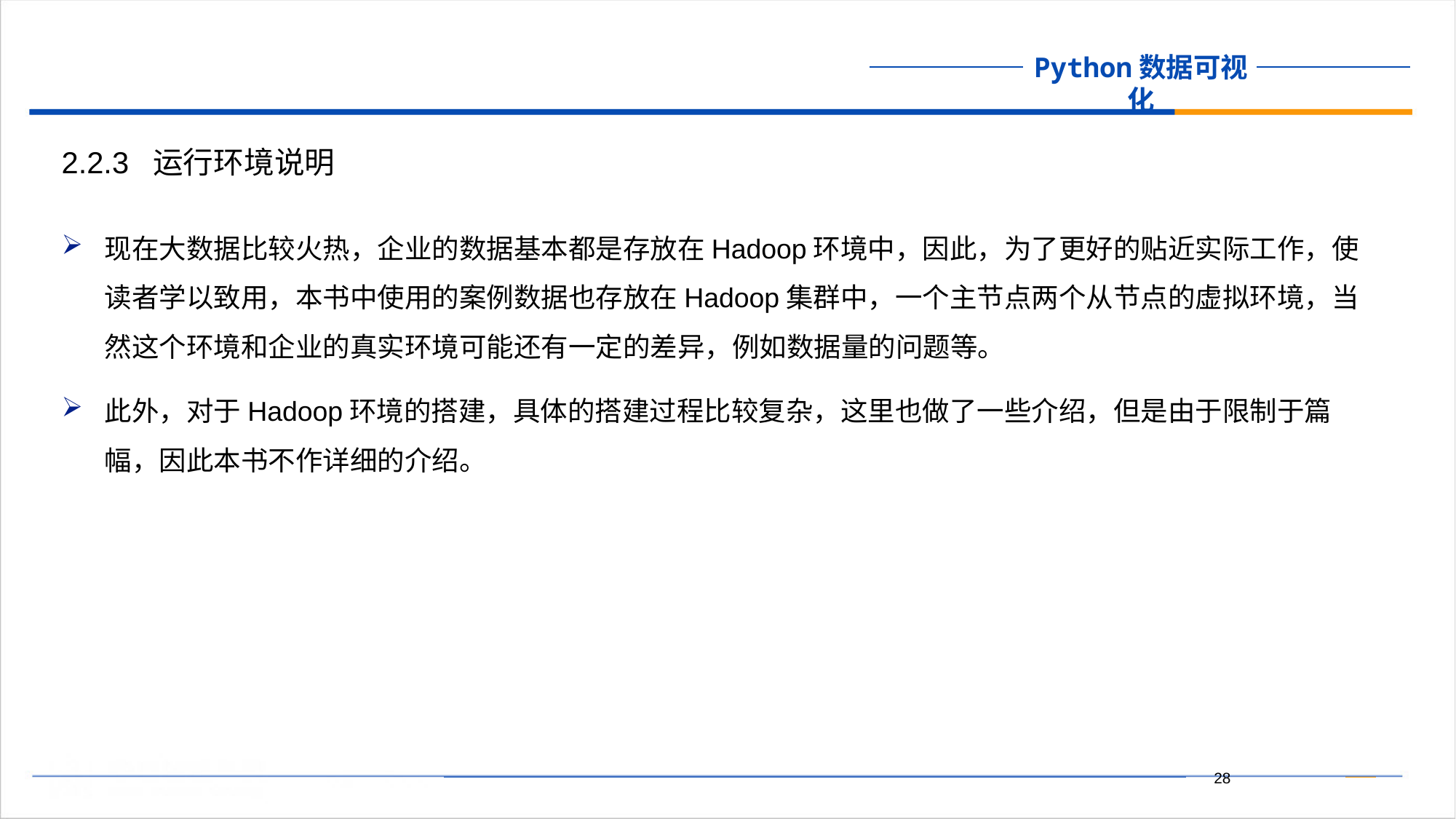

2.2.3  运行环境说明
现在大数据比较火热，企业的数据基本都是存放在Hadoop环境中，因此，为了更好的贴近实际工作，使读者学以致用，本书中使用的案例数据也存放在Hadoop集群中，一个主节点两个从节点的虚拟环境，当然这个环境和企业的真实环境可能还有一定的差异，例如数据量的问题等。
此外，对于Hadoop环境的搭建，具体的搭建过程比较复杂，这里也做了一些介绍，但是由于限制于篇幅，因此本书不作详细的介绍。